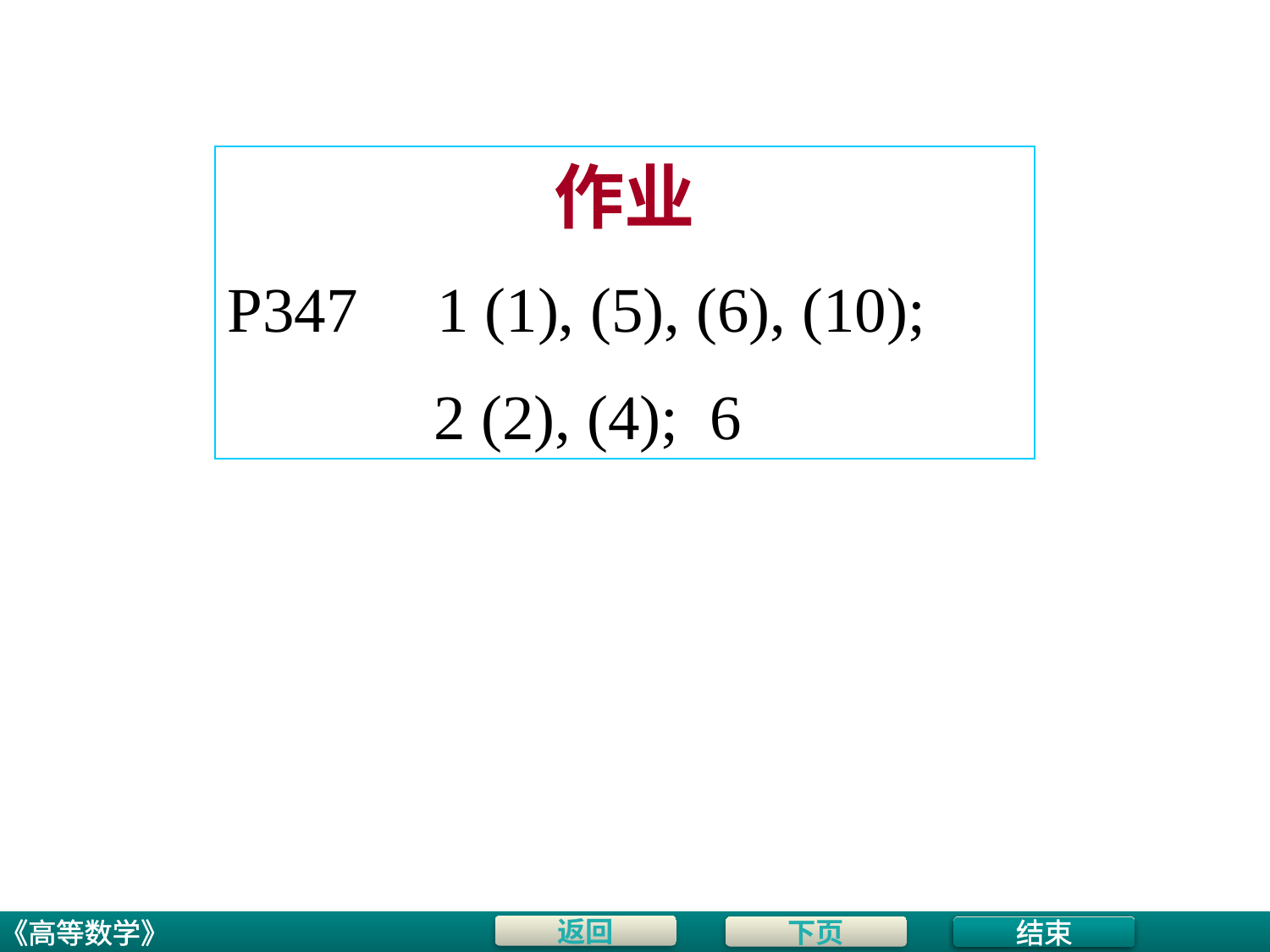

作业
P347     1 (1), (5), (6), (10);
             2 (2), (4);  6
结束